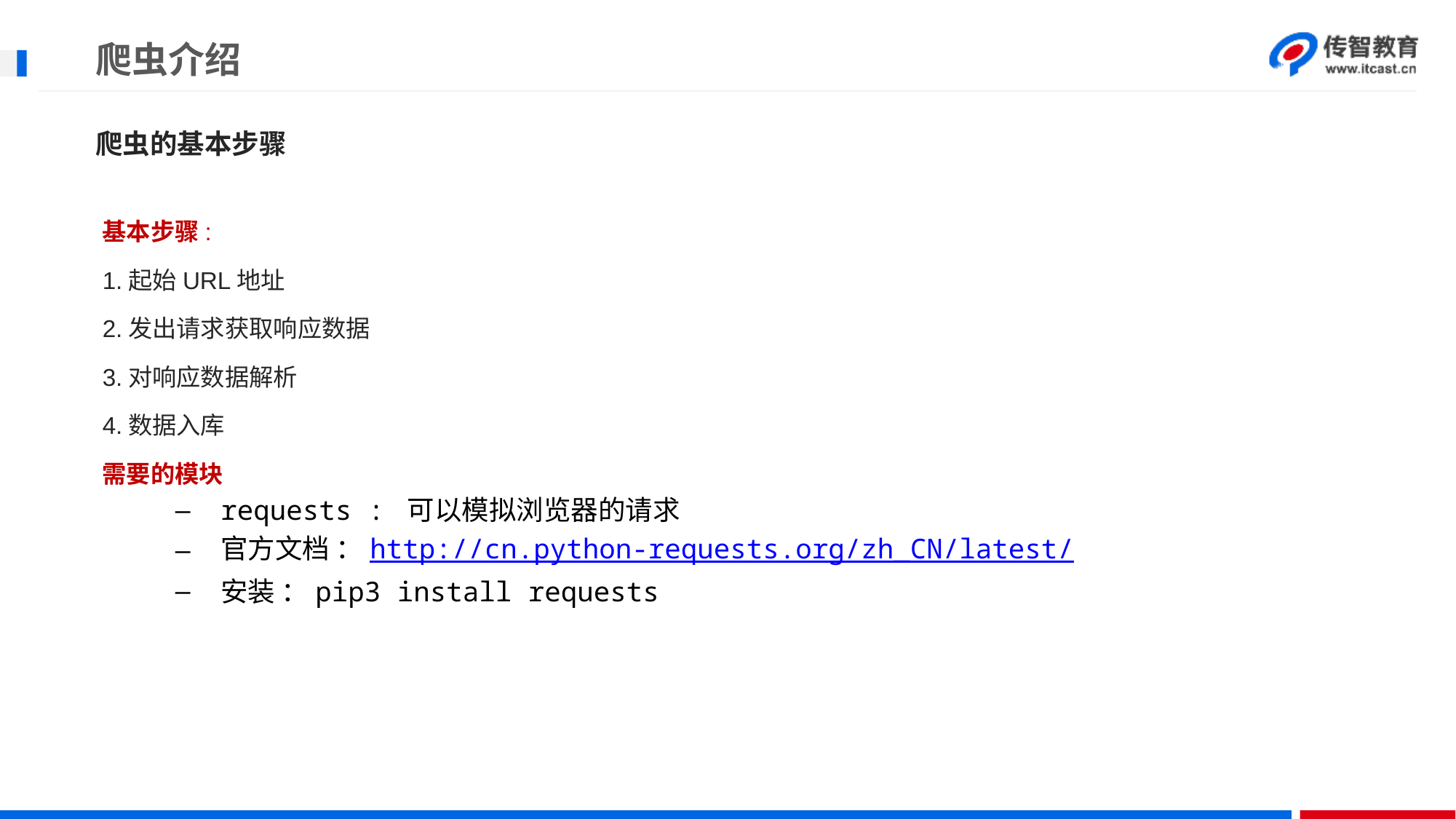

# 爬虫介绍
爬虫的基本步骤
基本步骤:
1.起始URL地址
2.发出请求获取响应数据
3.对响应数据解析
4.数据入库
需要的模块
requests : 可以模拟浏览器的请求
官方文档 ：http://cn.python-requests.org/zh_CN/latest/
安装 ：pip3 install requests